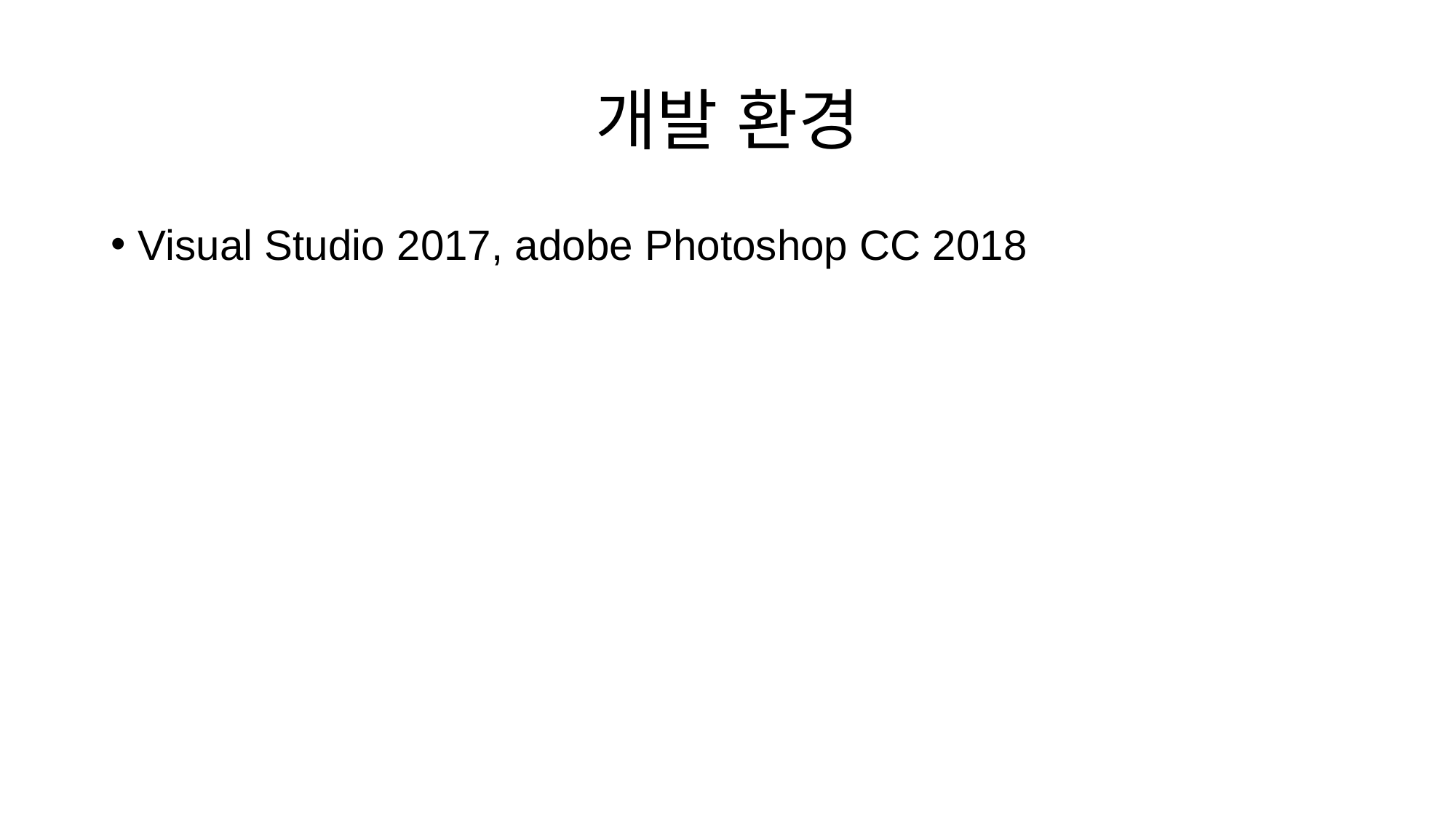

# 개발 환경
Visual Studio 2017, adobe Photoshop CC 2018